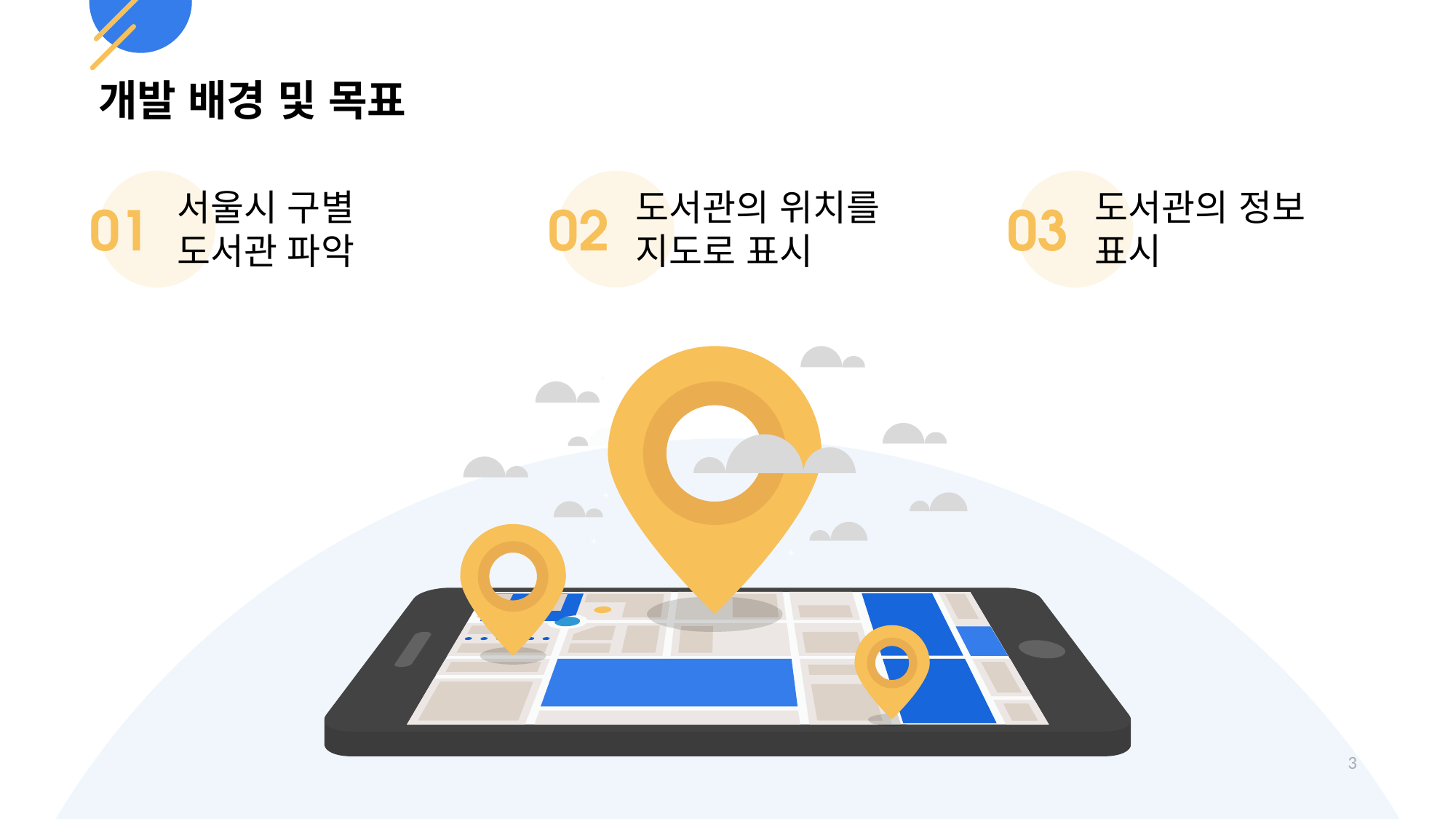

# 개발 배경 및 목표

서울시 구별 도서관 파악
01

도서관의 위치를 지도로 표시
02

도서관의 정보 표시
03

3